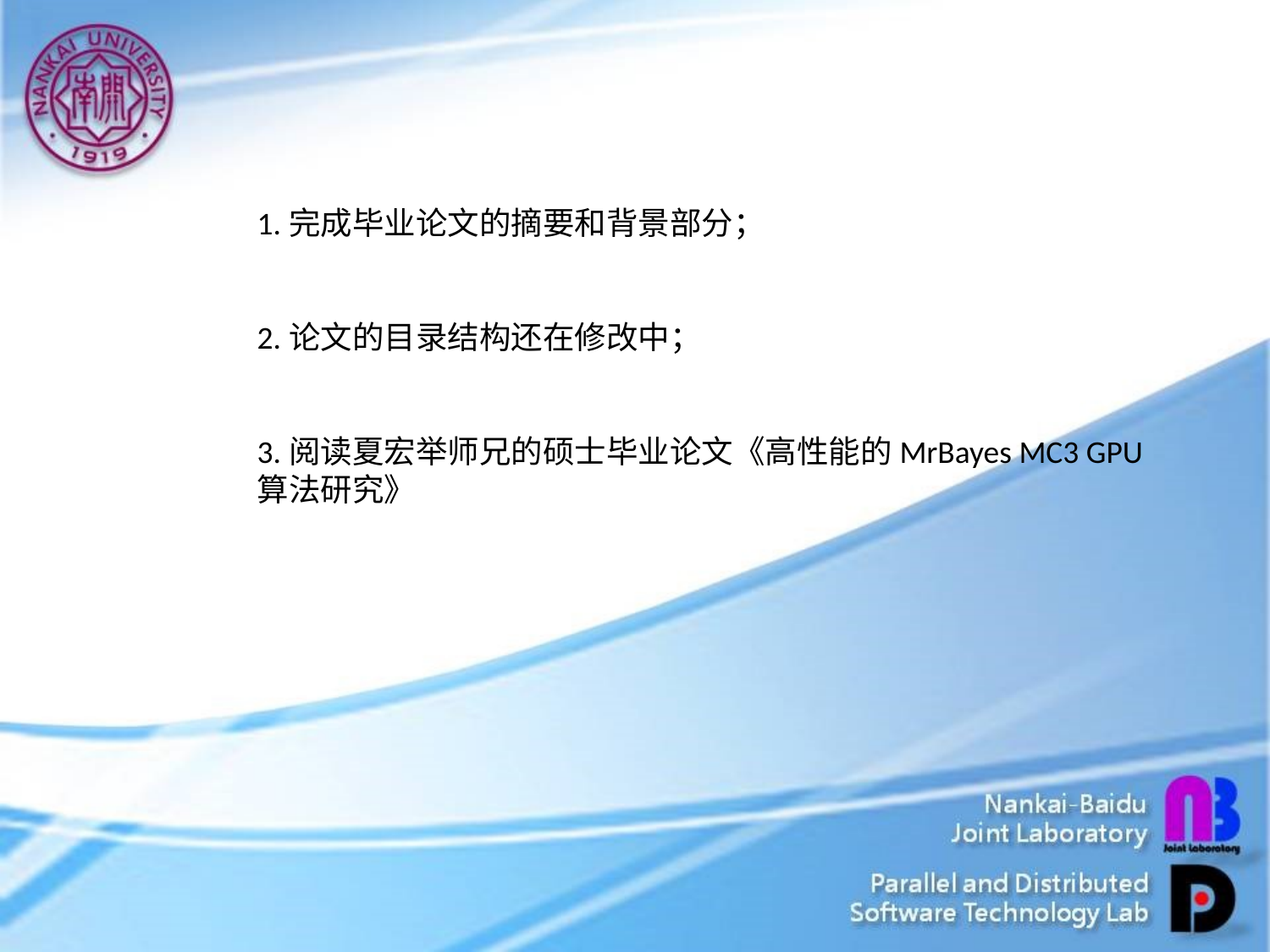

1.完成毕业论文的摘要和背景部分；

2.论文的目录结构还在修改中；

3.阅读夏宏举师兄的硕士毕业论文《高性能的MrBayes MC3 GPU算法研究》